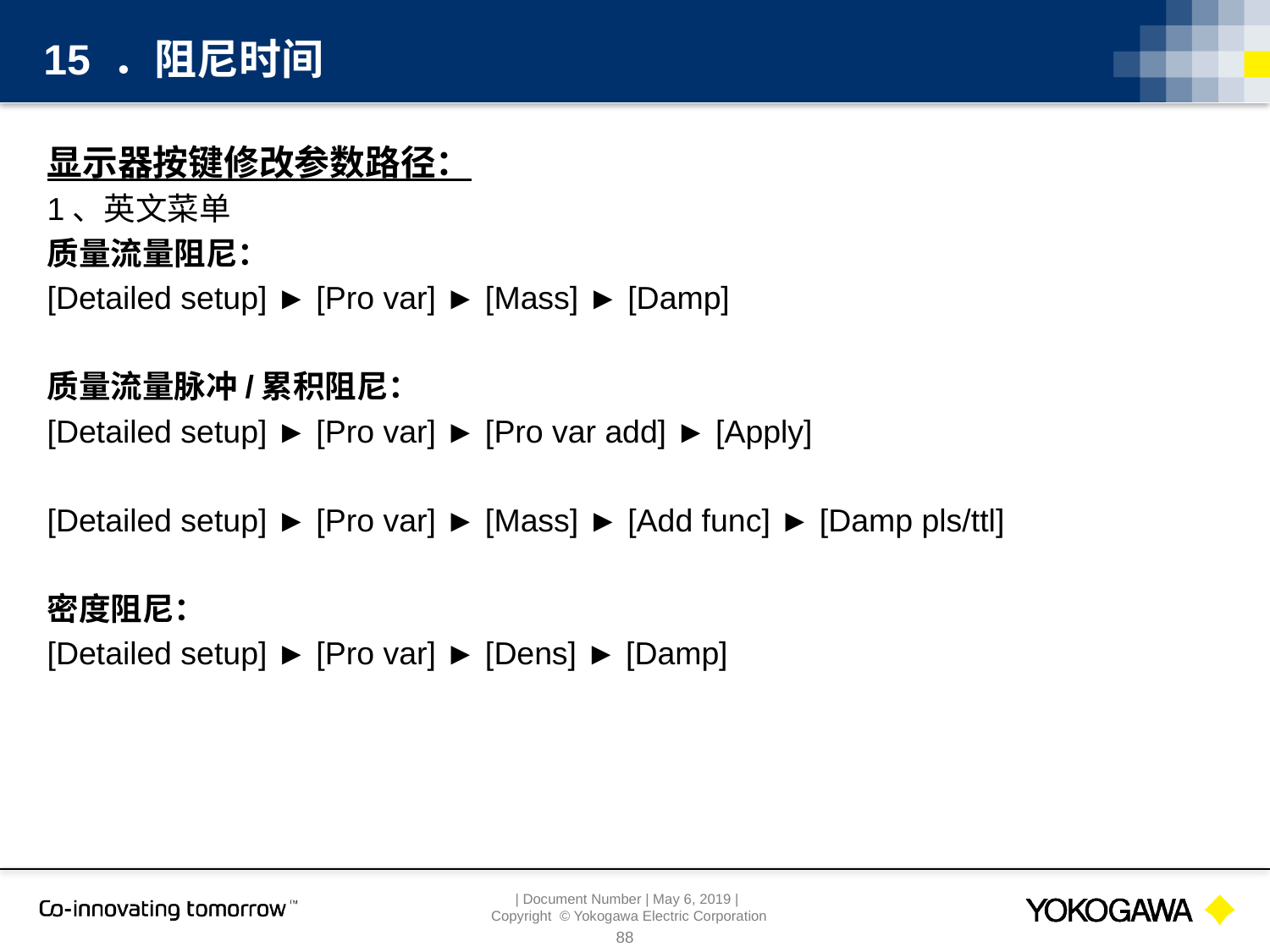

15 ．阻尼时间
显示器按键修改参数路径：
1、英文菜单
质量流量阻尼：
[Detailed setup] ► [Pro var] ► [Mass] ► [Damp]

质量流量脉冲/累积阻尼：
[Detailed setup] ► [Pro var] ► [Pro var add] ► [Apply]

[Detailed setup] ► [Pro var] ► [Mass] ► [Add func] ► [Damp pls/ttl]

密度阻尼：
[Detailed setup] ► [Pro var] ► [Dens] ► [Damp]